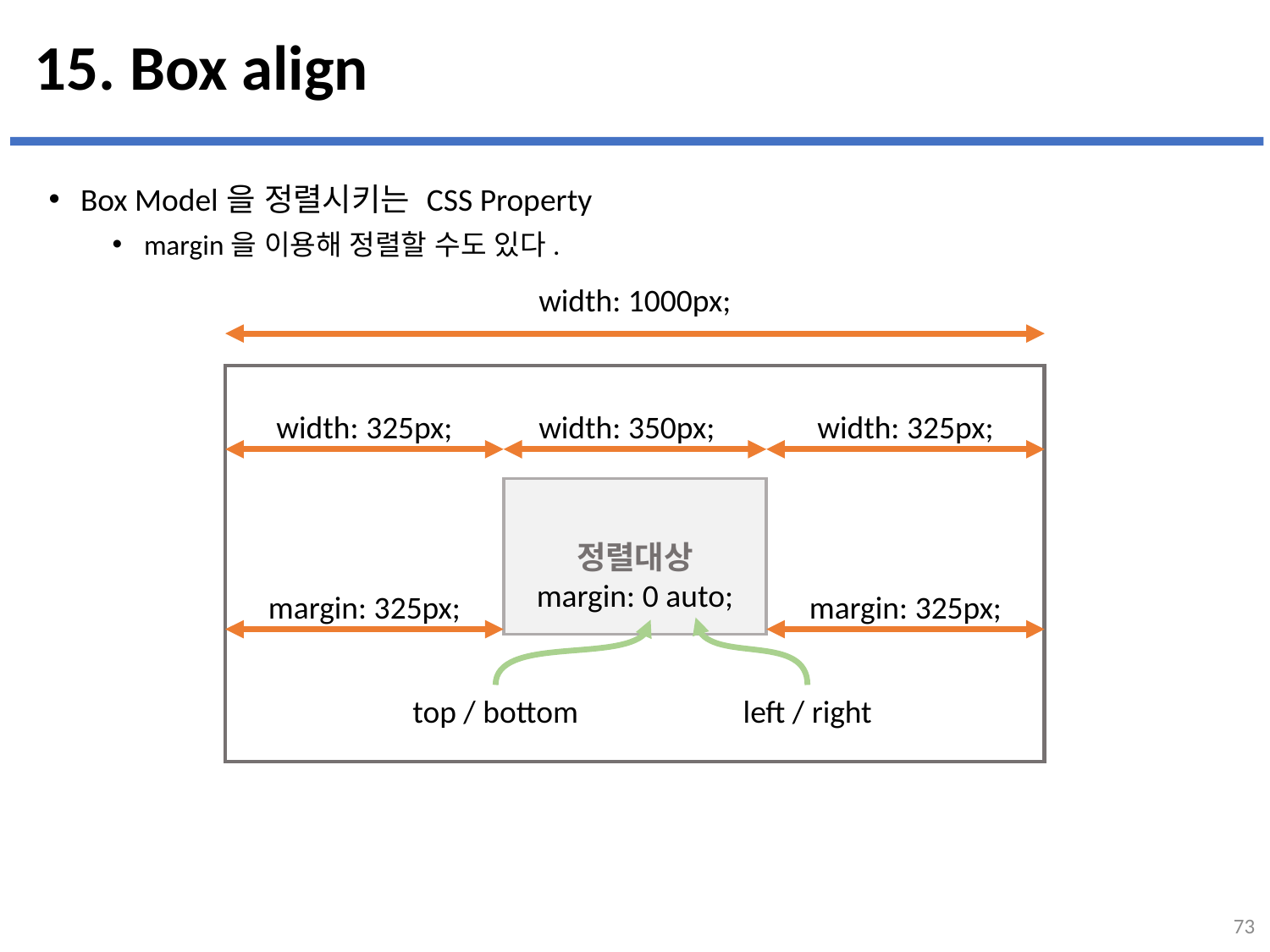

# 15. Box align
Box Model을 정렬시키는 CSS Property
margin을 이용해 정렬할 수도 있다.
width: 1000px;

width: 325px;
width: 350px;
width: 325px;
정렬대상

margin: 0 auto;

margin: 325px;
margin: 325px;
top / bottom
left / right
73